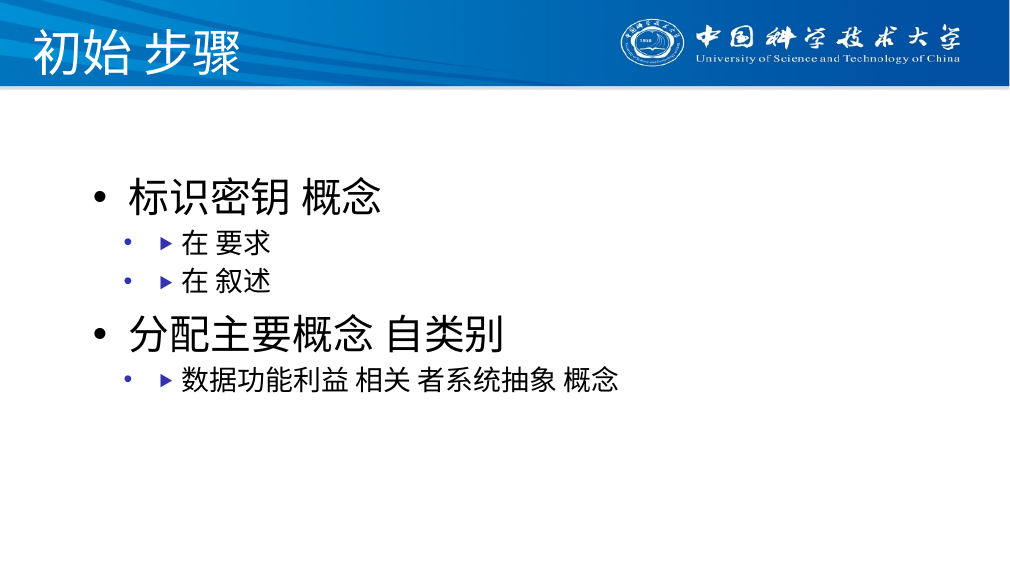

# 设计 过程
初始 步骤
标识密钥 概念
▶在 要求
▶在 叙述
分配主要概念 自类别
▶数据功能利益 相关 者系统抽象 概念